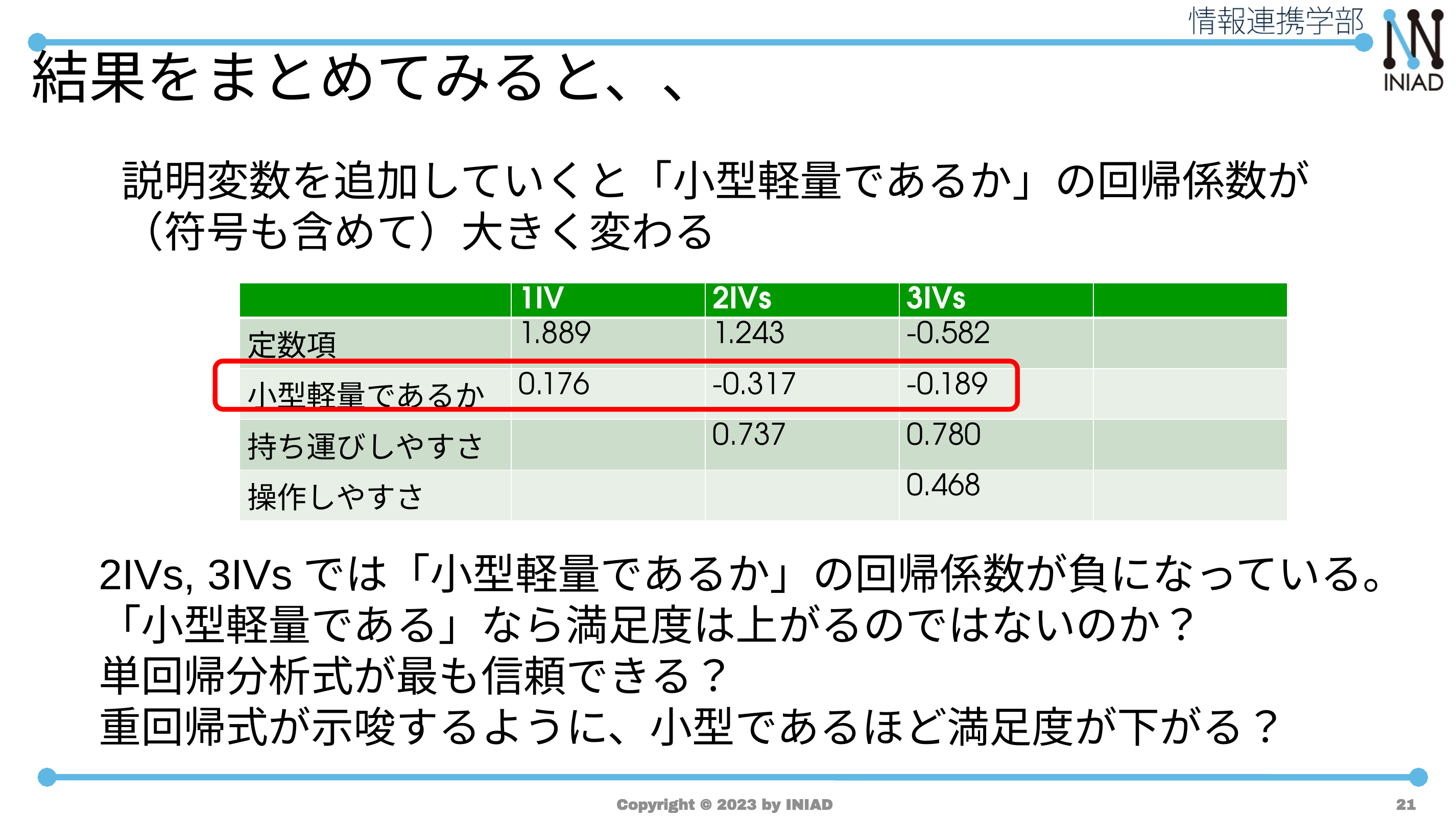

# 結果をまとめてみると、、
説明変数を追加していくと「小型軽量であるか」の回帰係数が
（符号も含めて）大きく変わる
|  | 1IV | 2IVs | 3IVs |  |
| --- | --- | --- | --- | --- |
| 定数項 | 1.889 | 1.243 | -0.582 |  |
| 小型軽量であるか | 0.176 | -0.317 | -0.189 |  |
| 持ち運びしやすさ |  | 0.737 | 0.780 |  |
| 操作しやすさ |  |  | 0.468 |  |

2IVs, 3IVsでは「小型軽量であるか」の回帰係数が負になっている。
「小型軽量である」なら満足度は上がるのではないのか？
単回帰分析式が最も信頼できる？
重回帰式が示唆するように、小型であるほど満足度が下がる？
Copyright © 2023 by INIAD
21